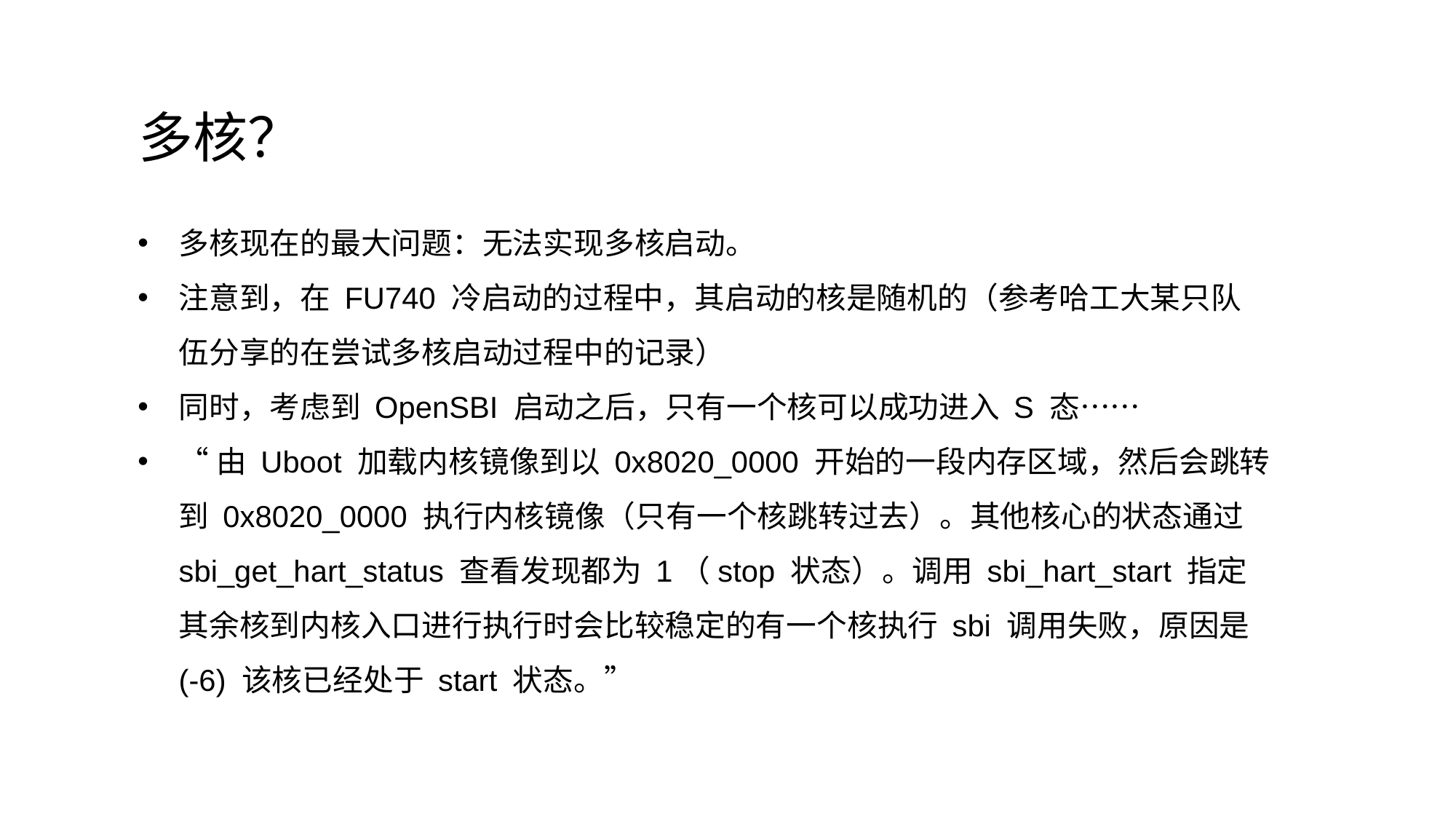

多核？
多核现在的最大问题：无法实现多核启动。
注意到，在 FU740 冷启动的过程中，其启动的核是随机的（参考哈工大某只队伍分享的在尝试多核启动过程中的记录）
同时，考虑到 OpenSBI 启动之后，只有一个核可以成功进入 S 态……
“由 Uboot 加载内核镜像到以 0x8020_0000 开始的一段内存区域，然后会跳转到 0x8020_0000 执行内核镜像（只有一个核跳转过去）。其他核心的状态通过 sbi_get_hart_status 查看发现都为 1（stop 状态）。调用 sbi_hart_start 指定其余核到内核入口进行执行时会比较稳定的有一个核执行 sbi 调用失败，原因是 (-6) 该核已经处于 start 状态。”